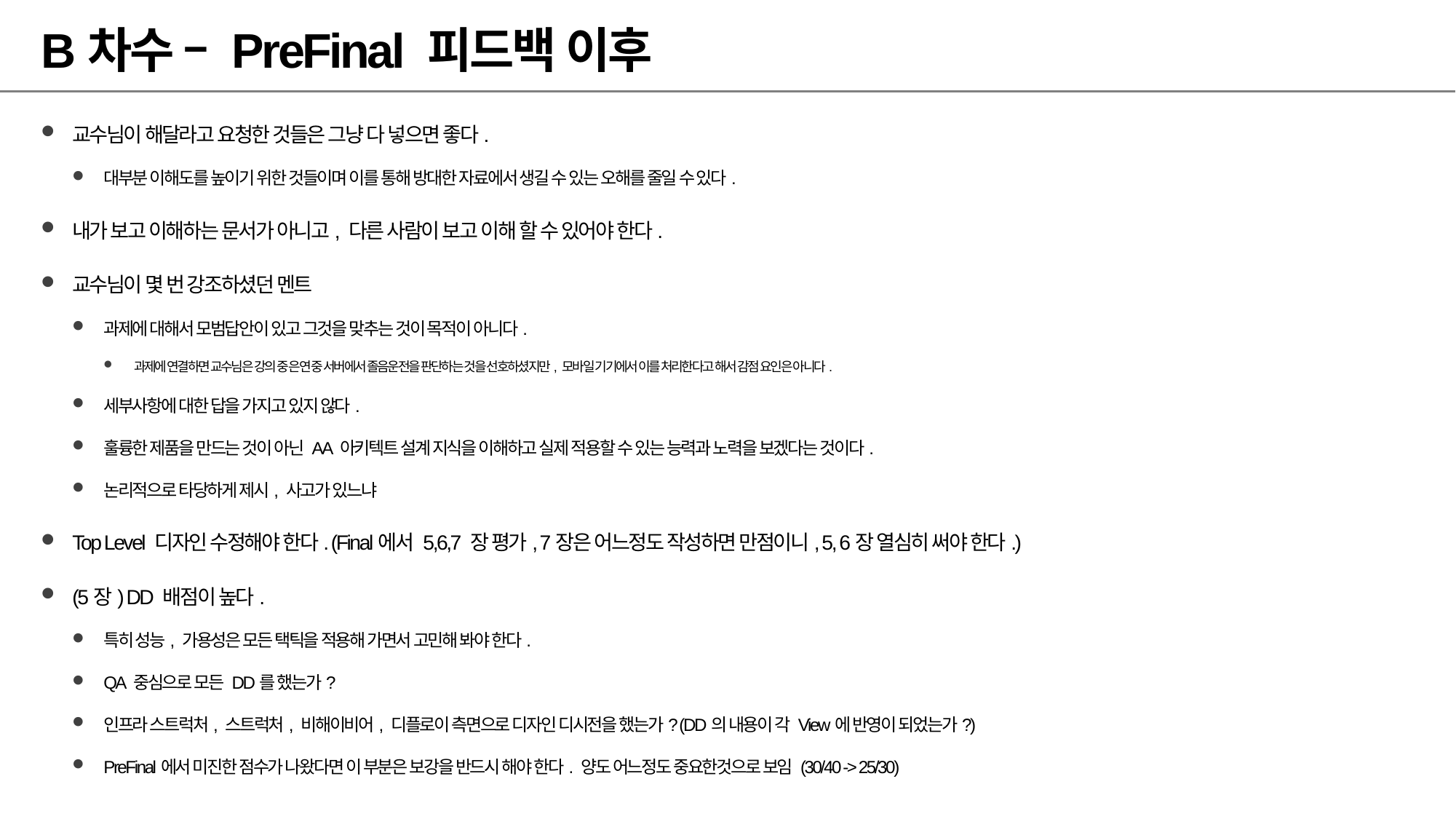

# B차수 – PreFinal 피드백 이후
교수님이 해달라고 요청한 것들은 그냥 다 넣으면 좋다.
대부분 이해도를 높이기 위한 것들이며 이를 통해 방대한 자료에서 생길 수 있는 오해를 줄일 수 있다.
내가 보고 이해하는 문서가 아니고, 다른 사람이 보고 이해 할 수 있어야 한다.
교수님이 몇 번 강조하셨던 멘트
과제에 대해서 모범답안이 있고 그것을 맞추는 것이 목적이 아니다.
과제에 연결하면 교수님은 강의 중 은연 중 서버에서 졸음운전을 판단하는 것을 선호하셨지만, 모바일 기기에서 이를 처리한다고 해서 감점 요인은 아니다.
세부사항에 대한 답을 가지고 있지 않다.
훌륭한 제품을 만드는 것이 아닌 AA 아키텍트 설계 지식을 이해하고 실제 적용할 수 있는 능력과 노력을 보겠다는 것이다.
논리적으로 타당하게 제시, 사고가 있느냐
Top Level 디자인 수정해야 한다. (Final에서 5,6,7 장 평가, 7장은 어느정도 작성하면 만점이니, 5, 6장 열심히 써야 한다.)
(5장) DD 배점이 높다.
특히 성능, 가용성은 모든 택틱을 적용해 가면서 고민해 봐야 한다.
QA 중심으로 모든 DD를 했는가?
인프라 스트럭처, 스트럭처, 비해이비어, 디플로이 측면으로 디자인 디시전을 했는가? (DD의 내용이 각 View에 반영이 되었는가?)
PreFinal에서 미진한 점수가 나왔다면 이 부분은 보강을 반드시 해야 한다. 양도 어느정도 중요한것으로 보임 (30/40 -> 25/30)